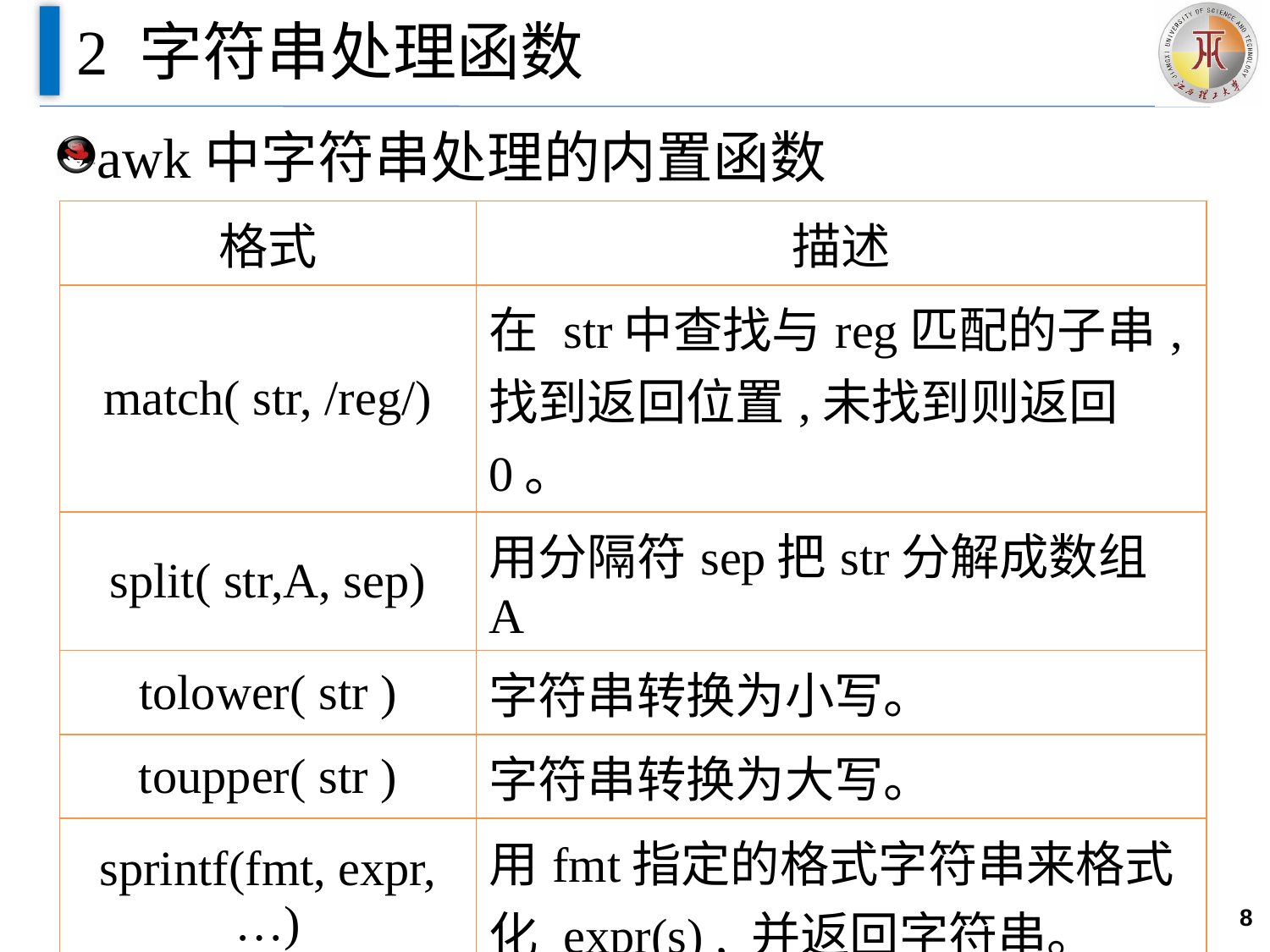

# 2 字符串处理函数
awk中字符串处理的内置函数
| 格式 | 描述 |
| --- | --- |
| match( str, /reg/) | 在 str中查找与reg匹配的子串, 找到返回位置,未找到则返回0。 |
| split( str,A, sep) | 用分隔符sep把str分解成数组A |
| tolower( str ) | 字符串转换为小写。 |
| toupper( str ) | 字符串转换为大写。 |
| sprintf(fmt, expr,…) | 用fmt指定的格式字符串来格式化 expr(s) , 并返回字符串。 |
8